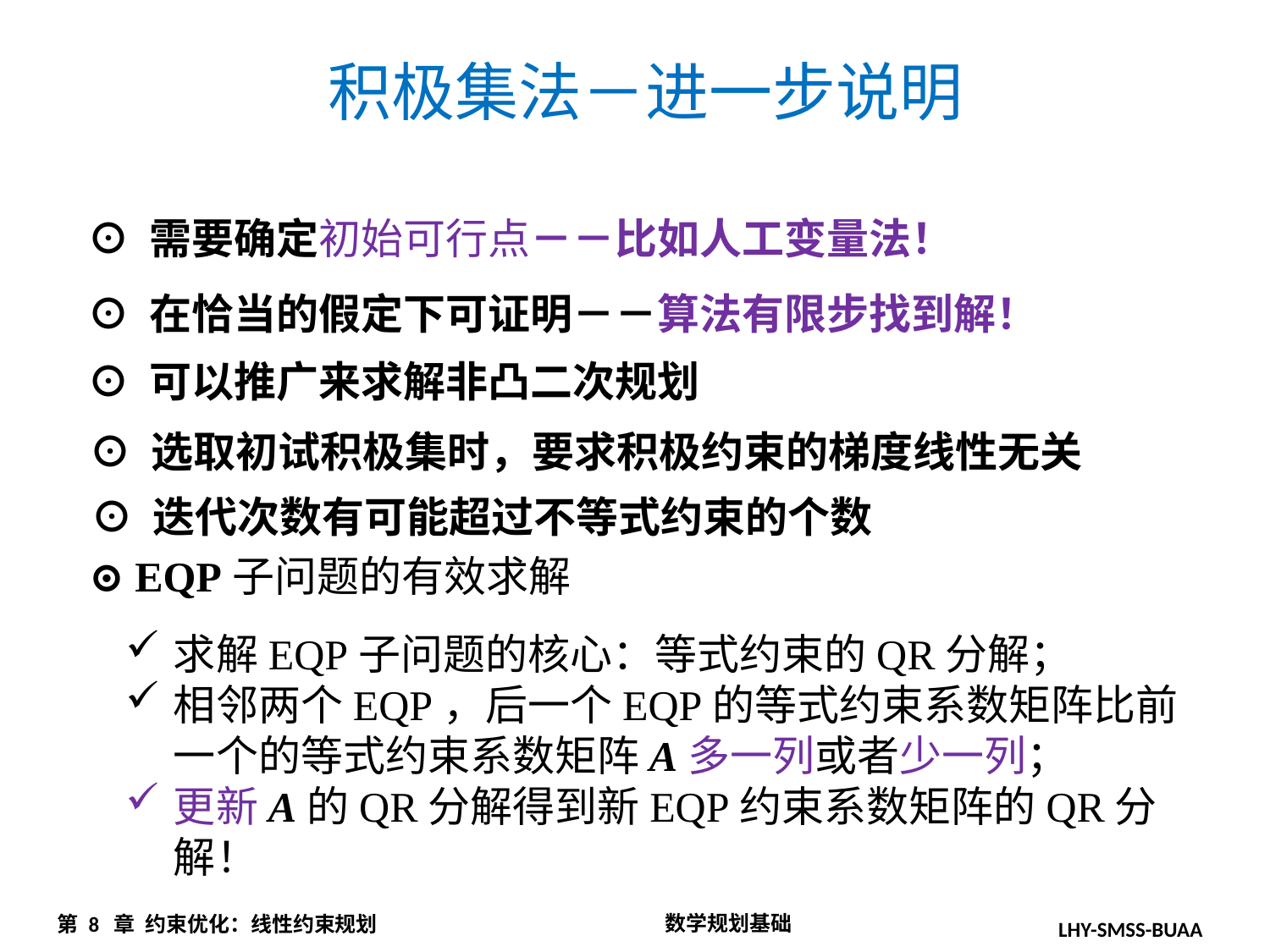

积极集法－进一步说明
⊙ 需要确定初始可行点－－比如人工变量法！
⊙ 在恰当的假定下可证明－－算法有限步找到解！
⊙ 可以推广来求解非凸二次规划
⊙ 选取初试积极集时，要求积极约束的梯度线性无关
⊙ 迭代次数有可能超过不等式约束的个数
⊙ EQP子问题的有效求解
求解EQP子问题的核心：等式约束的QR分解；
相邻两个EQP，后一个EQP的等式约束系数矩阵比前一个的等式约束系数矩阵A多一列或者少一列；
更新A的QR分解得到新EQP约束系数矩阵的QR分解！